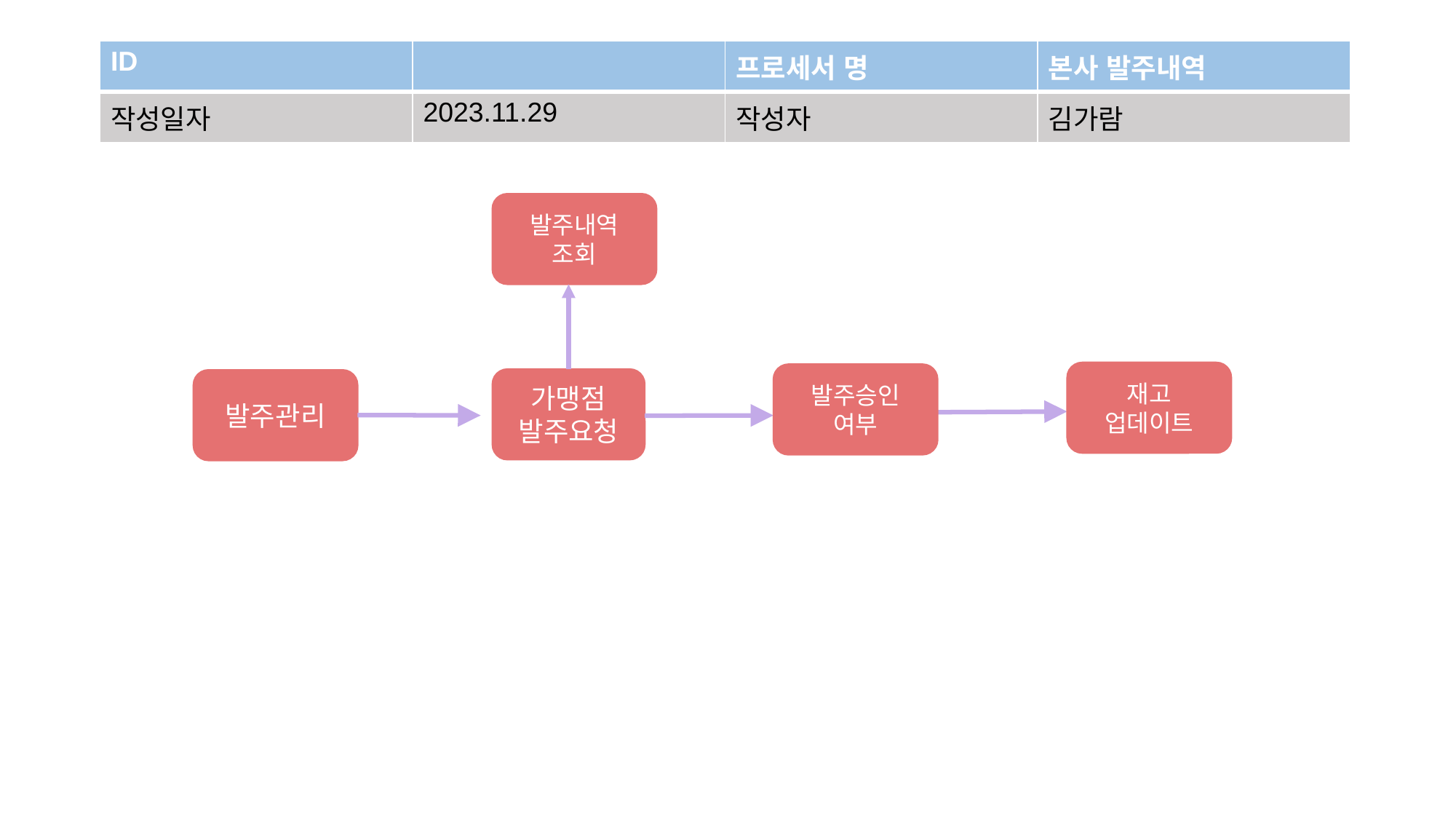

| ID |  | 프로세서 명 | 본사 발주내역 |
| --- | --- | --- | --- |
| 작성일자 | 2023.11.29 | 작성자 | 김가람 |
발주내역
조회
재고
업데이트
발주승인
여부
가맹점
발주요청
발주관리